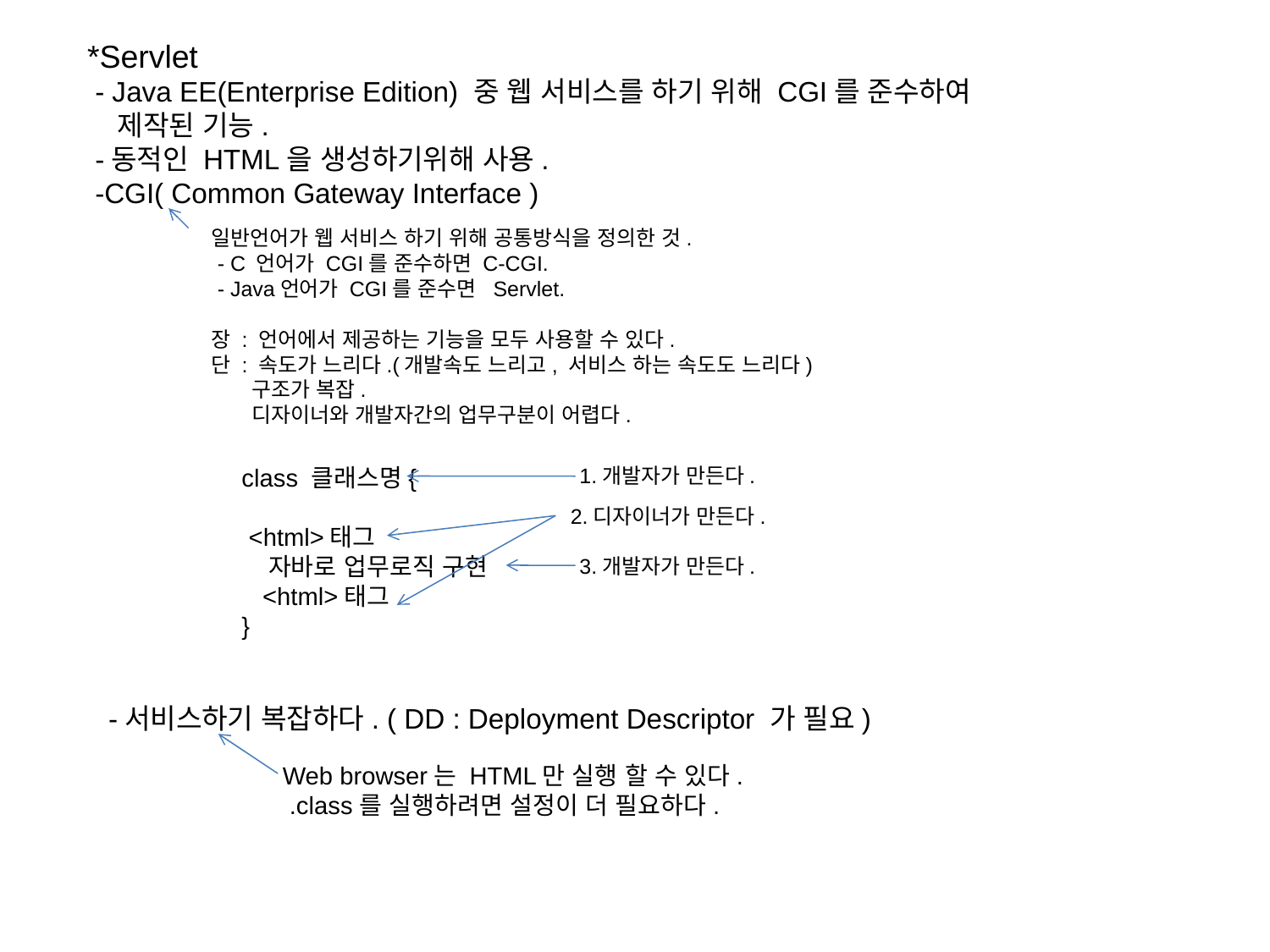

*Servlet
 - Java EE(Enterprise Edition) 중 웹 서비스를 하기 위해 CGI를 준수하여
   제작된 기능.
 -동적인 HTML을 생성하기위해 사용.
 -CGI( Common Gateway Interface )

일반언어가 웹 서비스 하기 위해 공통방식을 정의한 것.
 - C 언어가 CGI를 준수하면 C-CGI.
 - Java언어가 CGI를 준수면  Servlet.

장 : 언어에서 제공하는 기능을 모두 사용할 수 있다.
단 : 속도가 느리다.(개발속도 느리고, 서비스 하는 속도도 느리다)
      구조가 복잡.
      디자이너와 개발자간의 업무구분이 어렵다.

class 클래스명{

 <html>태그
   자바로 업무로직 구현
   <html>태그
}
1.개발자가 만든다.
2.디자이너가 만든다.
3.개발자가 만든다.
-서비스하기 복잡하다. ( DD : Deployment Descriptor 가 필요)
Web browser는 HTML만 실행 할 수 있다.
 .class를 실행하려면 설정이 더 필요하다.